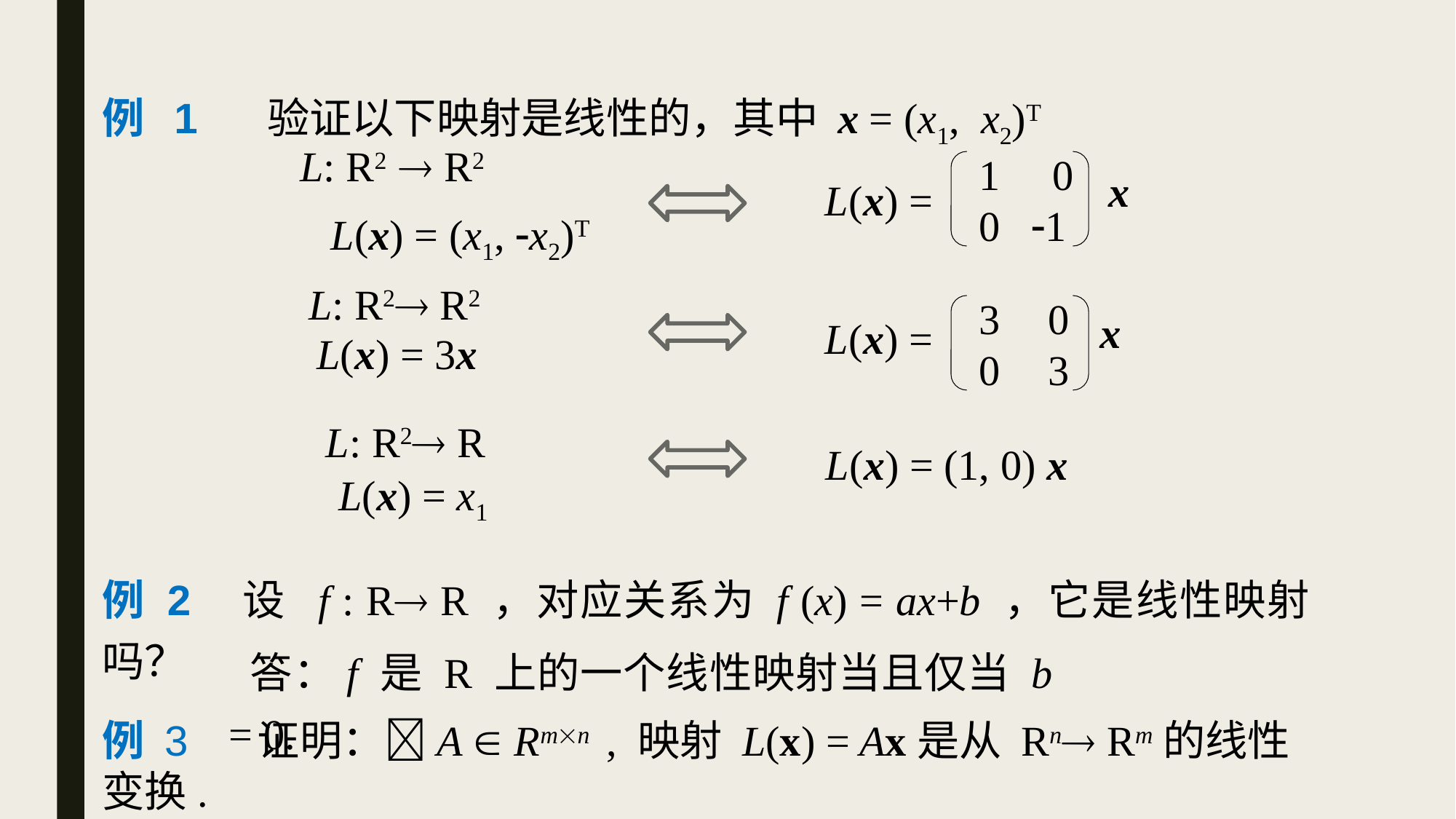

例  1     验证以下映射是线性的，其中 x = (x1,  x2)T
L: R2  → R2
1
0
  0
−1

x
L(x) =
L(x) = (x1, −x2)T

L: R2→ R2
3
0
0
3

x
L(x) =

L(x) = 3x
L: R2→ R
L(x) = (1, 0) x

L(x) = x1
例 2   设  f : R→ R ，对应关系为 f (x) = ax+b ，它是线性映射吗？
 答：f 是 R 上的一个线性映射当且仅当 b = 0.
例 3     证明：∀A ∈ Rm×n  , 映射 L(x) = Ax是从 Rn→ Rm的线性变换.